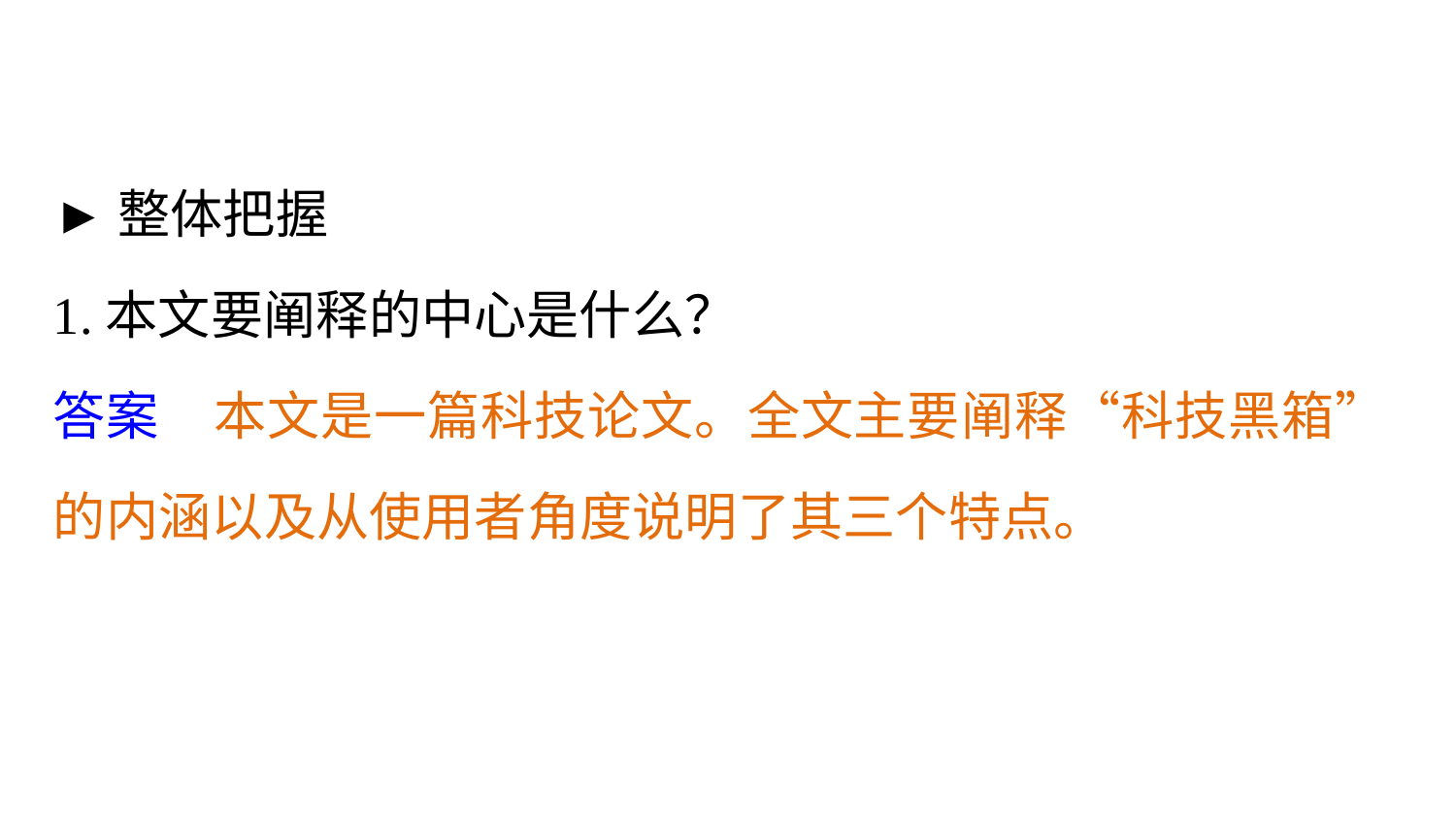

►整体把握
1.本文要阐释的中心是什么？
答案　本文是一篇科技论文。全文主要阐释“科技黑箱”的内涵以及从使用者角度说明了其三个特点。